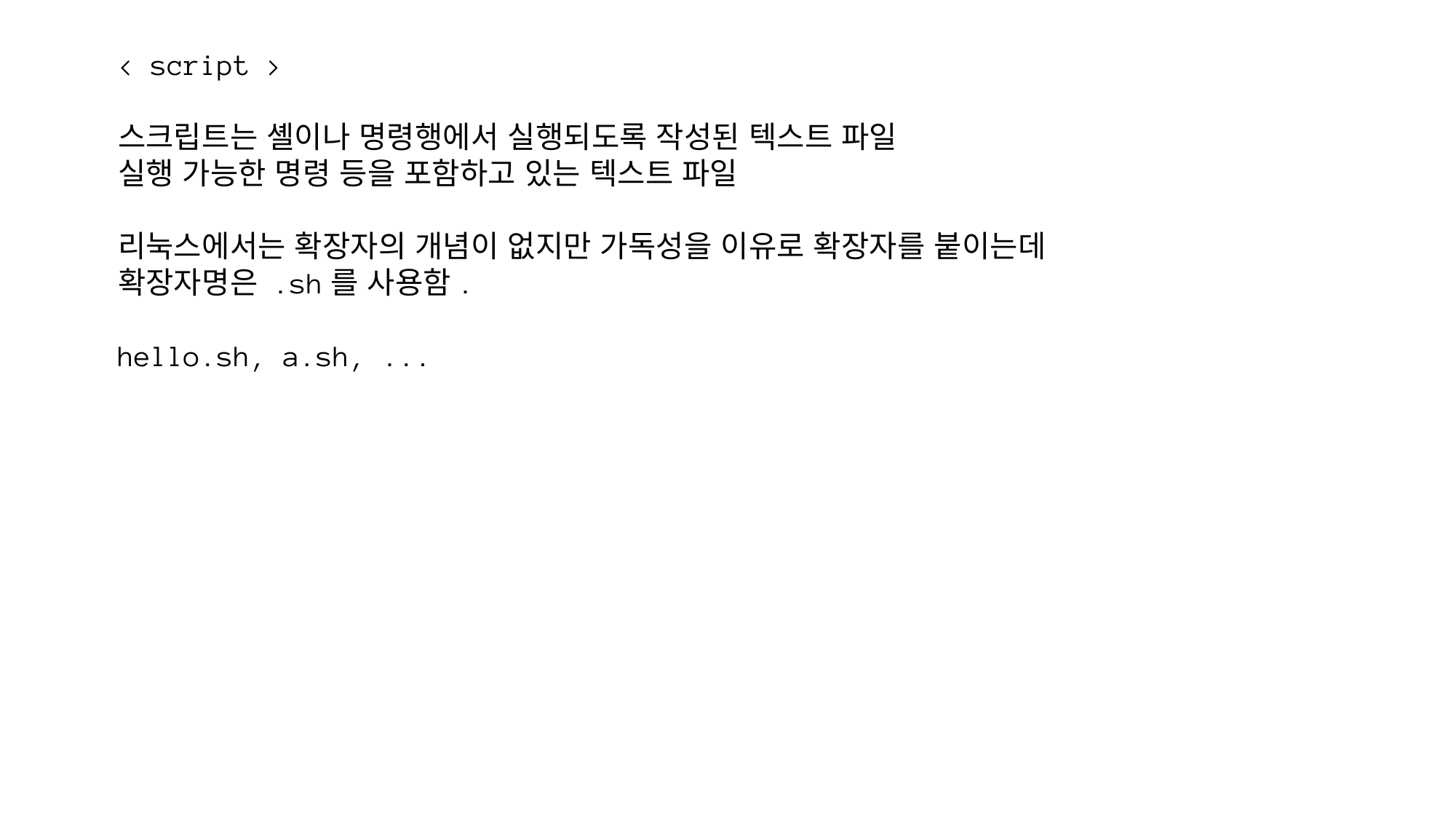

< script >

스크립트는 셸이나 명령행에서 실행되도록 작성된 텍스트 파일
실행 가능한 명령 등을 포함하고 있는 텍스트 파일

리눅스에서는 확장자의 개념이 없지만 가독성을 이유로 확장자를 붙이는데
확장자명은 .sh를 사용함.

hello.sh, a.sh, ...